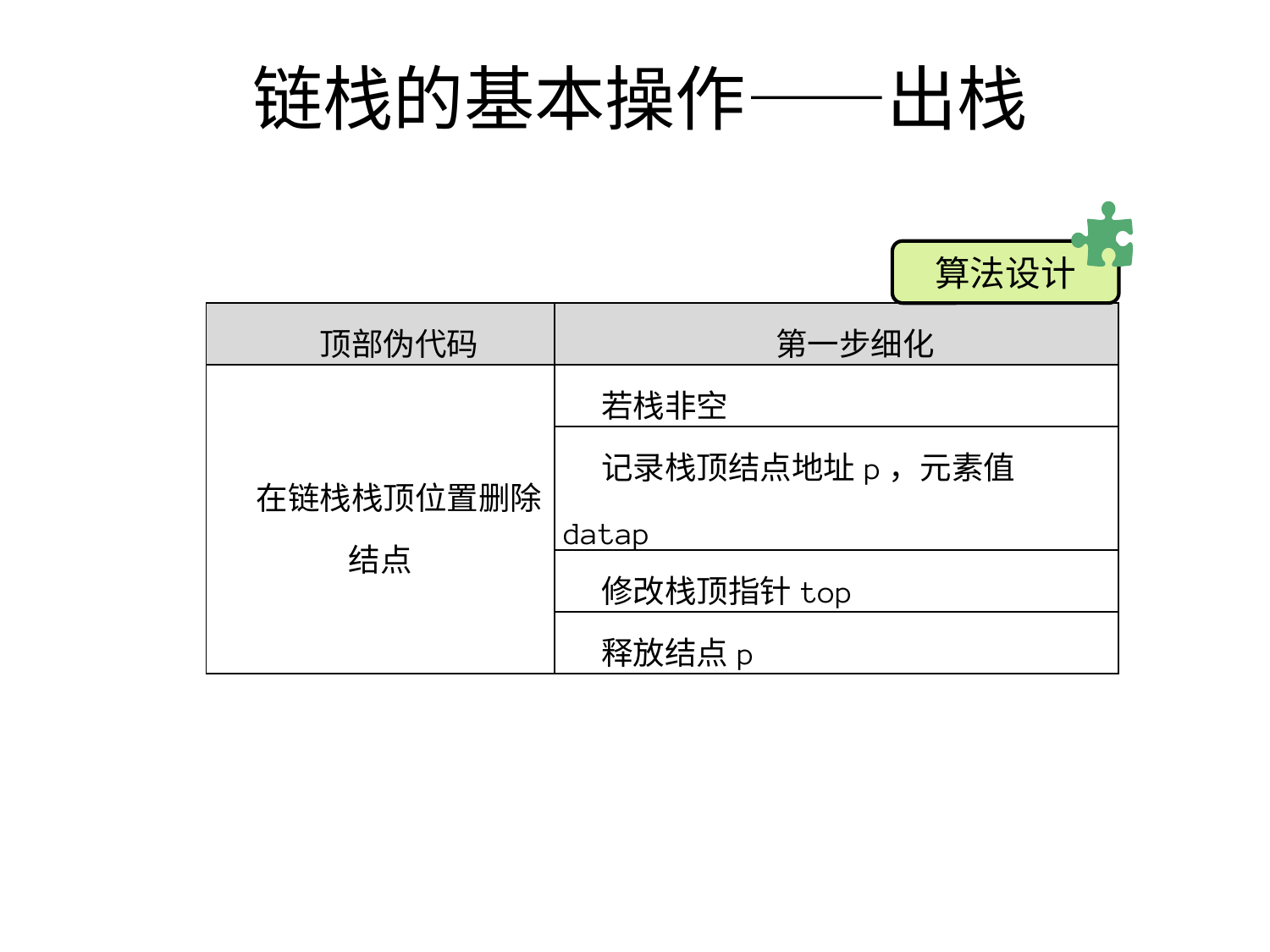

# 链栈的基本操作——出栈

算法设计
| 顶部伪代码 | 第一步细化 |
| --- | --- |
| 在链栈栈顶位置删除结点 | 若栈非空 |
|  | 记录栈顶结点地址p，元素值datap |
|  | 修改栈顶指针top |
|  | 释放结点p |
49